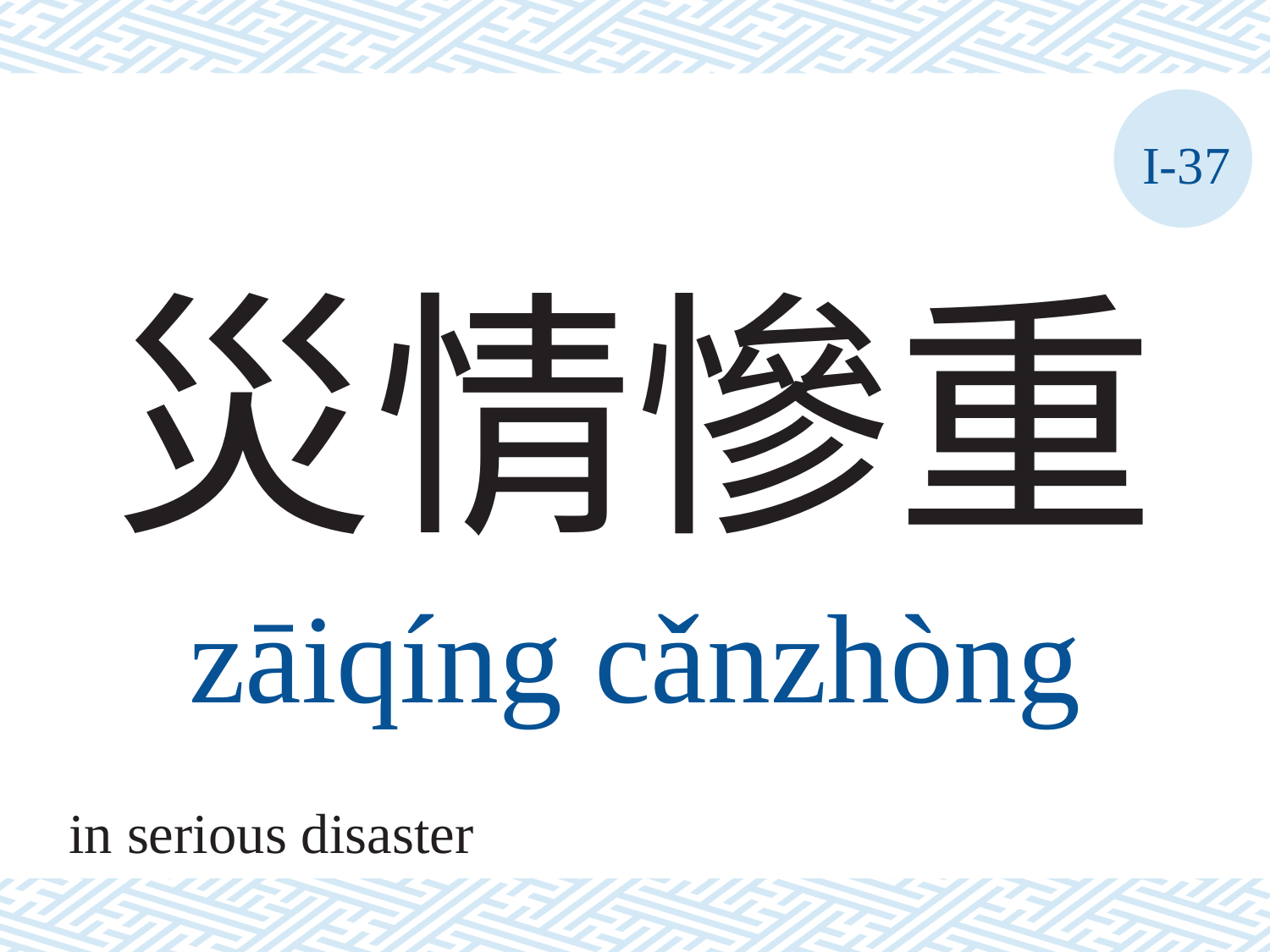

I-37
# 災情慘重
zāiqíng	cǎnzhòng
in serious disaster